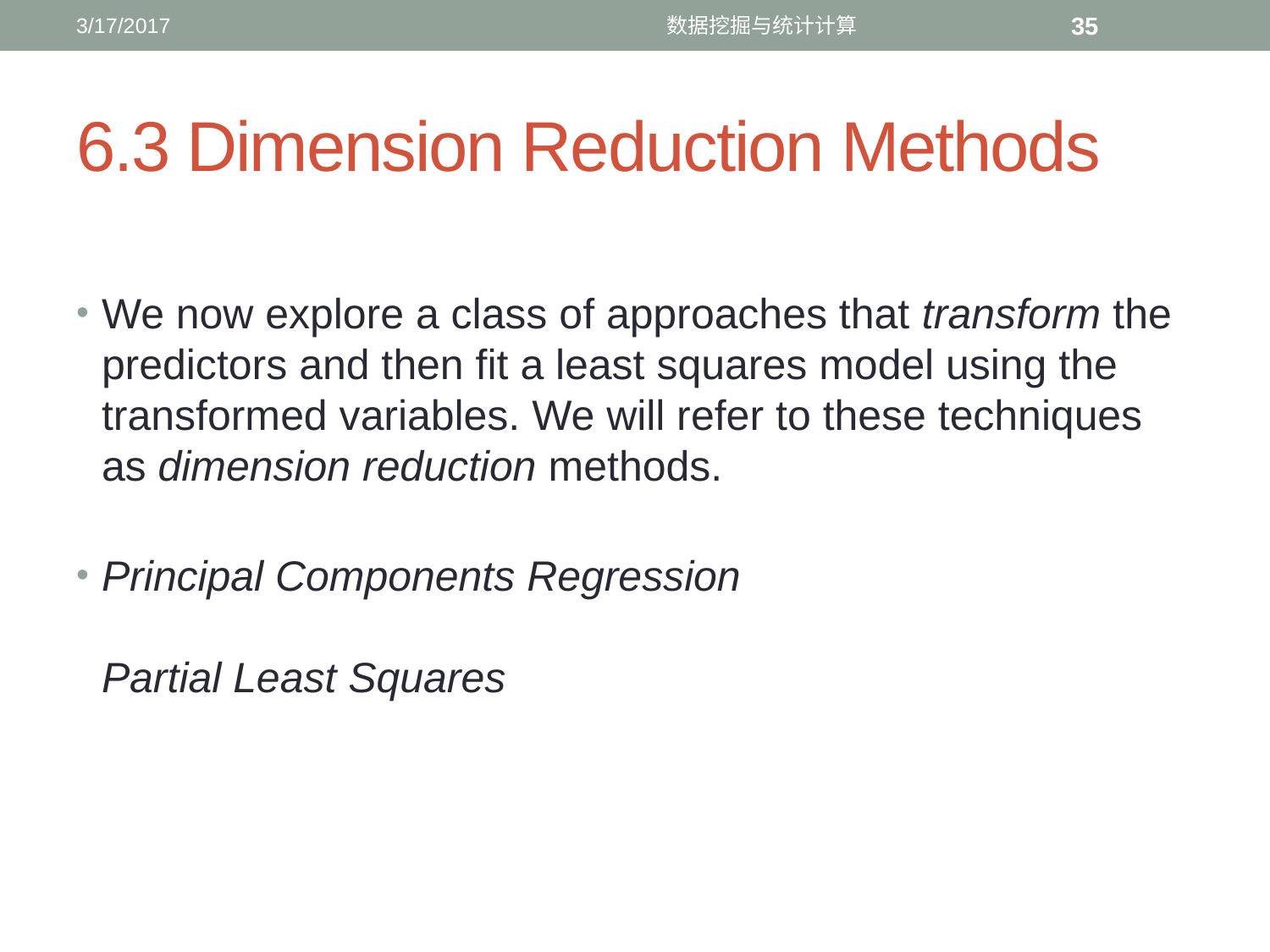

3/17/2017
数据挖掘与统计计算
35
# 6.3 Dimension Reduction Methods
We now explore a class of approaches that transform the predictors and then fit a least squares model using the transformed variables. We will refer to these techniques as dimension reduction methods.
Principal Components Regression
Partial Least Squares